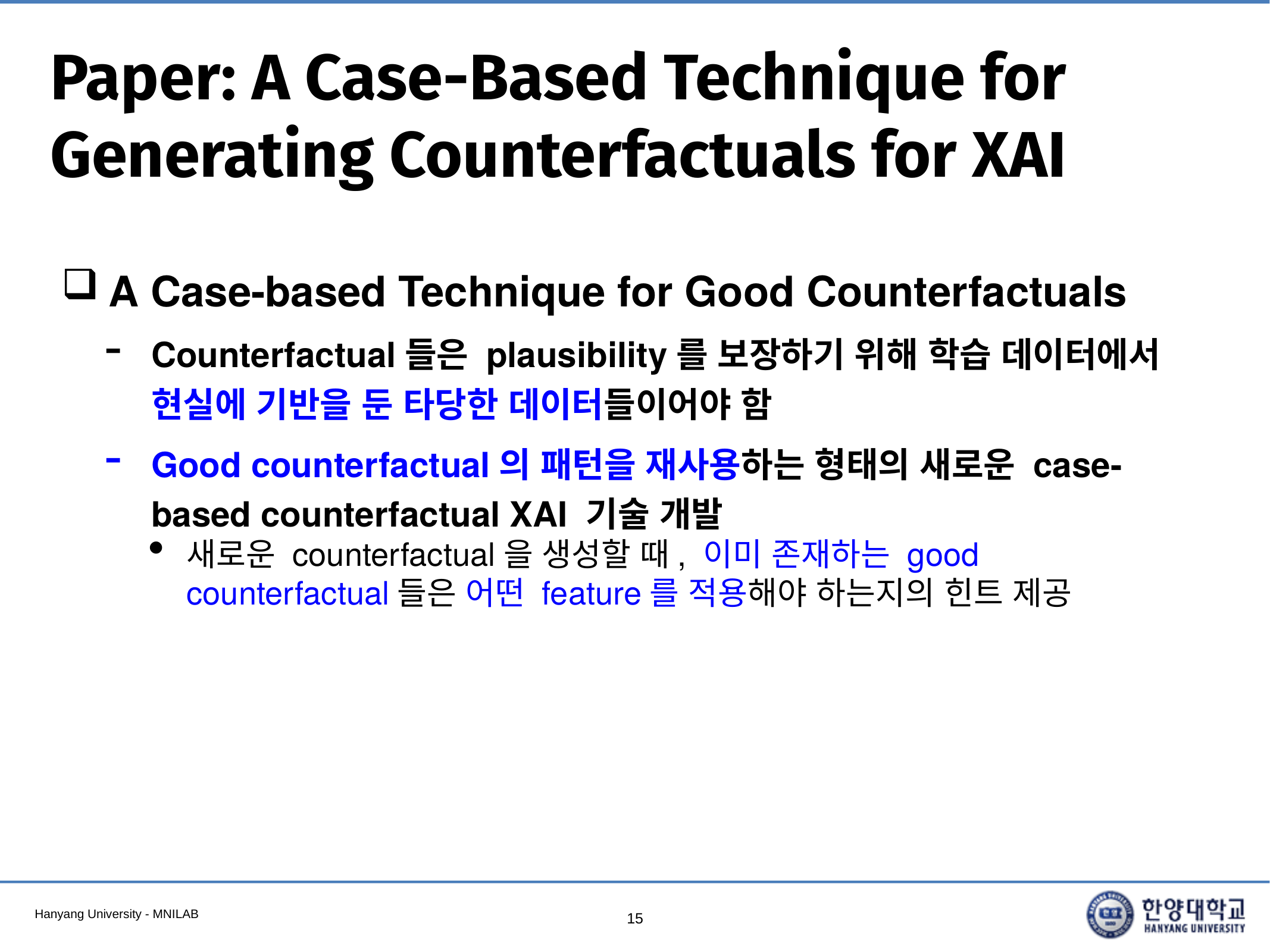

# Paper: A Case-Based Technique for Generating Counterfactuals for XAI
A Case-based Technique for Good Counterfactuals
Counterfactual들은 plausibility를 보장하기 위해 학습 데이터에서 현실에 기반을 둔 타당한 데이터들이어야 함
Good counterfactual의 패턴을 재사용하는 형태의 새로운 case-based counterfactual XAI 기술 개발
새로운 counterfactual을 생성할 때, 이미 존재하는 good counterfactual들은 어떤 feature를 적용해야 하는지의 힌트 제공
15